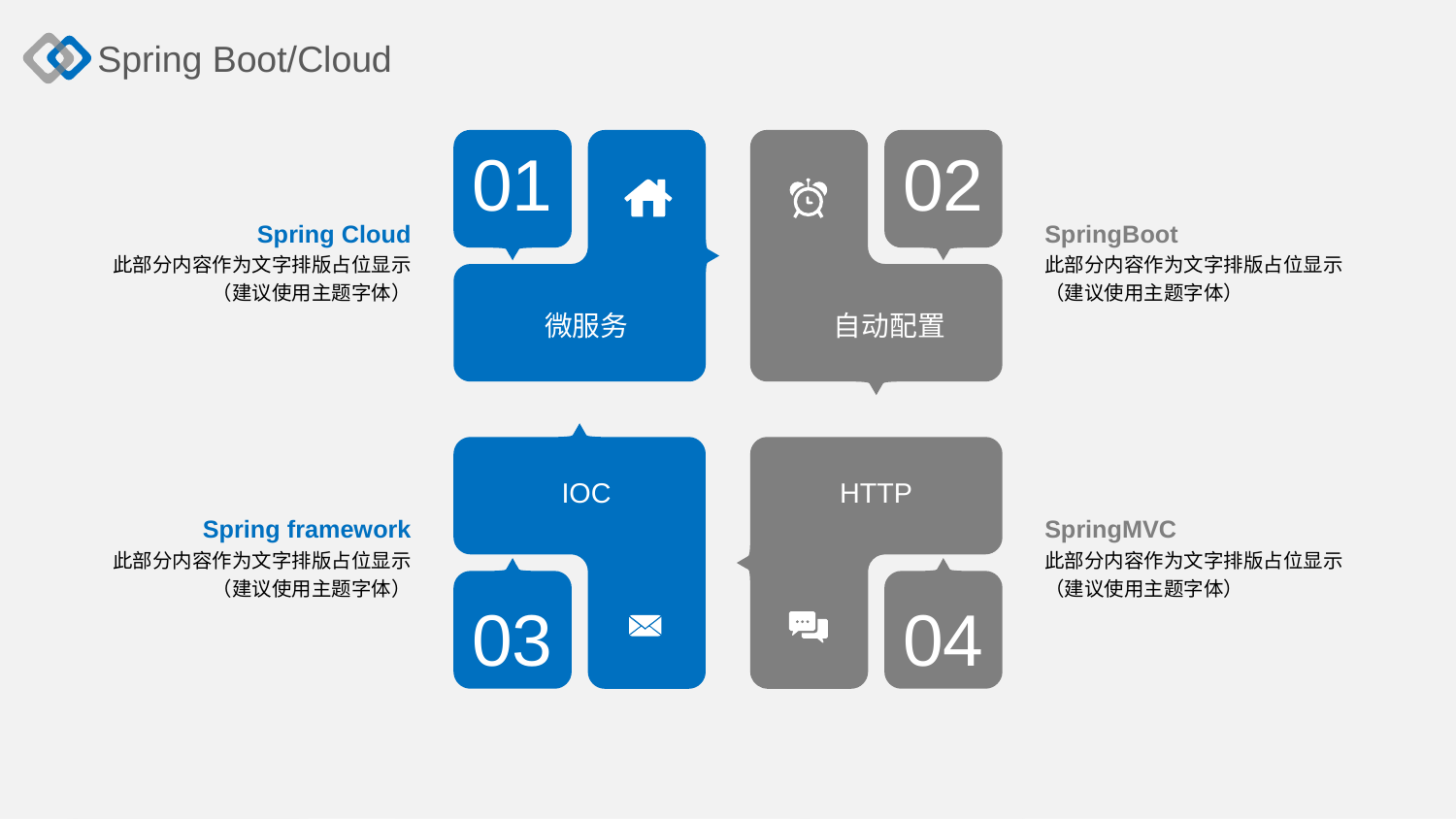

Spring Boot/Cloud

01

02

微服务
自动配置

IOC
HTTP
03
04

Spring Cloud
此部分内容作为文字排版占位显示
（建议使用主题字体）
SpringBoot
此部分内容作为文字排版占位显示
（建议使用主题字体）
Spring framework
此部分内容作为文字排版占位显示
（建议使用主题字体）
SpringMVC
此部分内容作为文字排版占位显示
（建议使用主题字体）